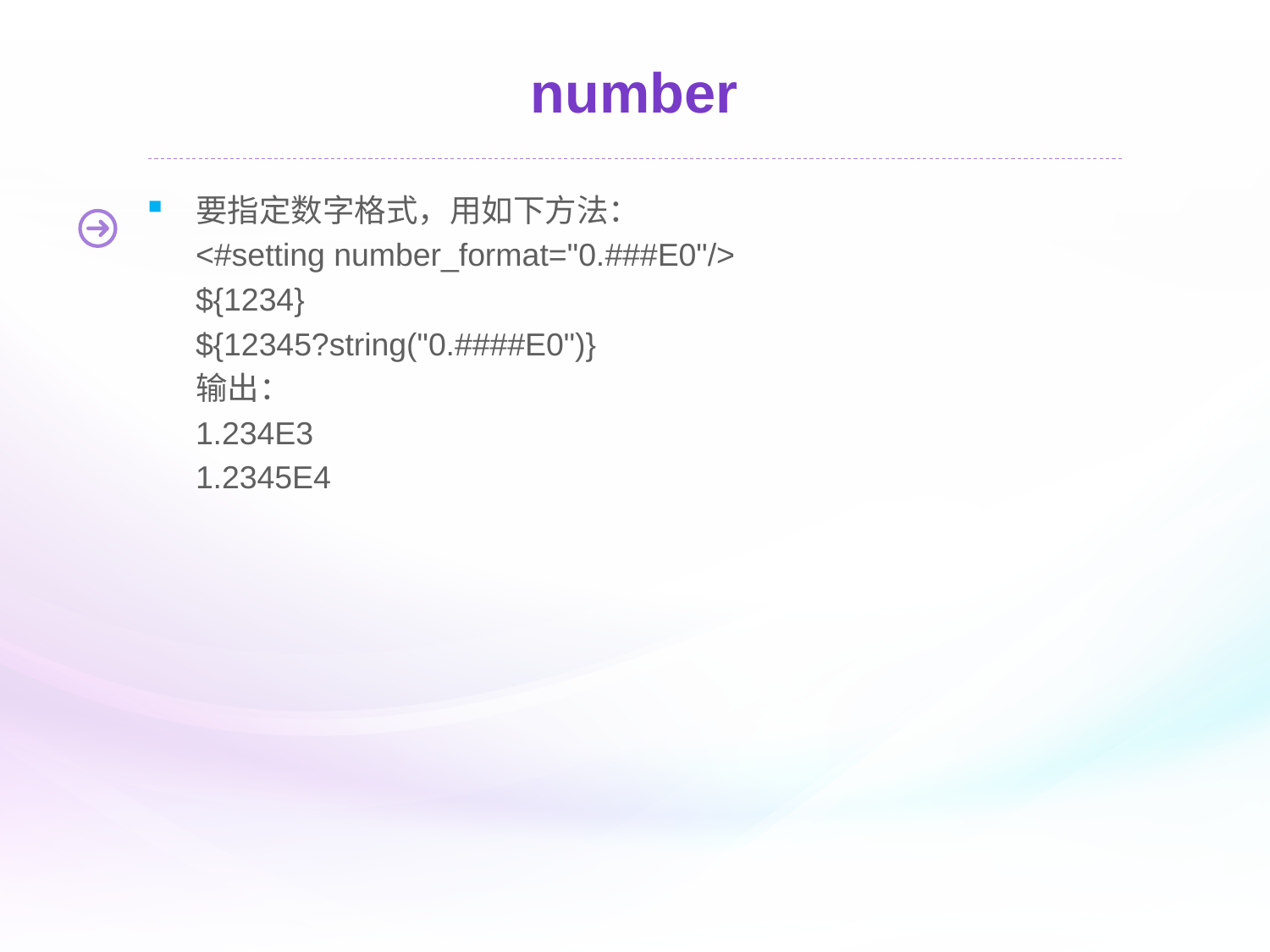

# number
要指定数字格式，用如下方法：
	<#setting number_format="0.###E0"/>
	${1234}
 	${12345?string("0.####E0")}
	输出：
	1.234E3
	1.2345E4